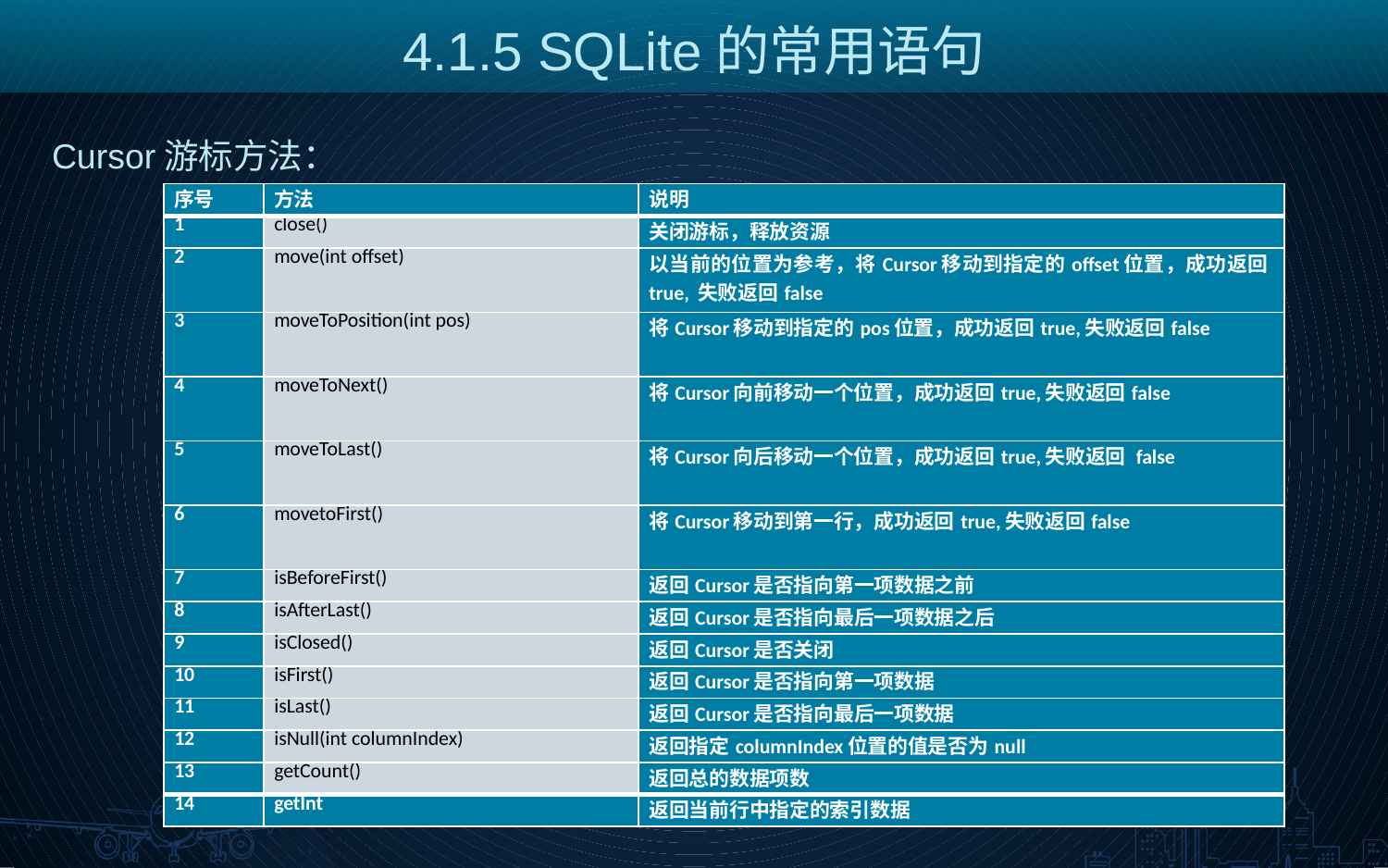

4.1.5 SQLite的常用语句
Cursor游标方法：
| 序号 | 方法 | 说明 |
| --- | --- | --- |
| 1 | close() | 关闭游标，释放资源 |
| 2 | move(int offset) | 以当前的位置为参考，将Cursor移动到指定的offset位置，成功返回true, 失败返回false |
| 3 | moveToPosition(int pos) | 将Cursor移动到指定的pos位置，成功返回true,失败返回false |
| 4 | moveToNext() | 将Cursor向前移动一个位置，成功返回true,失败返回false |
| 5 | moveToLast() | 将Cursor向后移动一个位置，成功返回true,失败返回 false |
| 6 | movetoFirst() | 将Cursor移动到第一行，成功返回true,失败返回false |
| 7 | isBeforeFirst() | 返回Cursor是否指向第一项数据之前 |
| 8 | isAfterLast() | 返回Cursor是否指向最后一项数据之后 |
| 9 | isClosed() | 返回Cursor是否关闭 |
| 10 | isFirst() | 返回Cursor是否指向第一项数据 |
| 11 | isLast() | 返回Cursor是否指向最后一项数据 |
| 12 | isNull(int columnIndex) | 返回指定columnIndex位置的值是否为null |
| 13 | getCount() | 返回总的数据项数 |
| 14 | getInt | 返回当前行中指定的索引数据 |